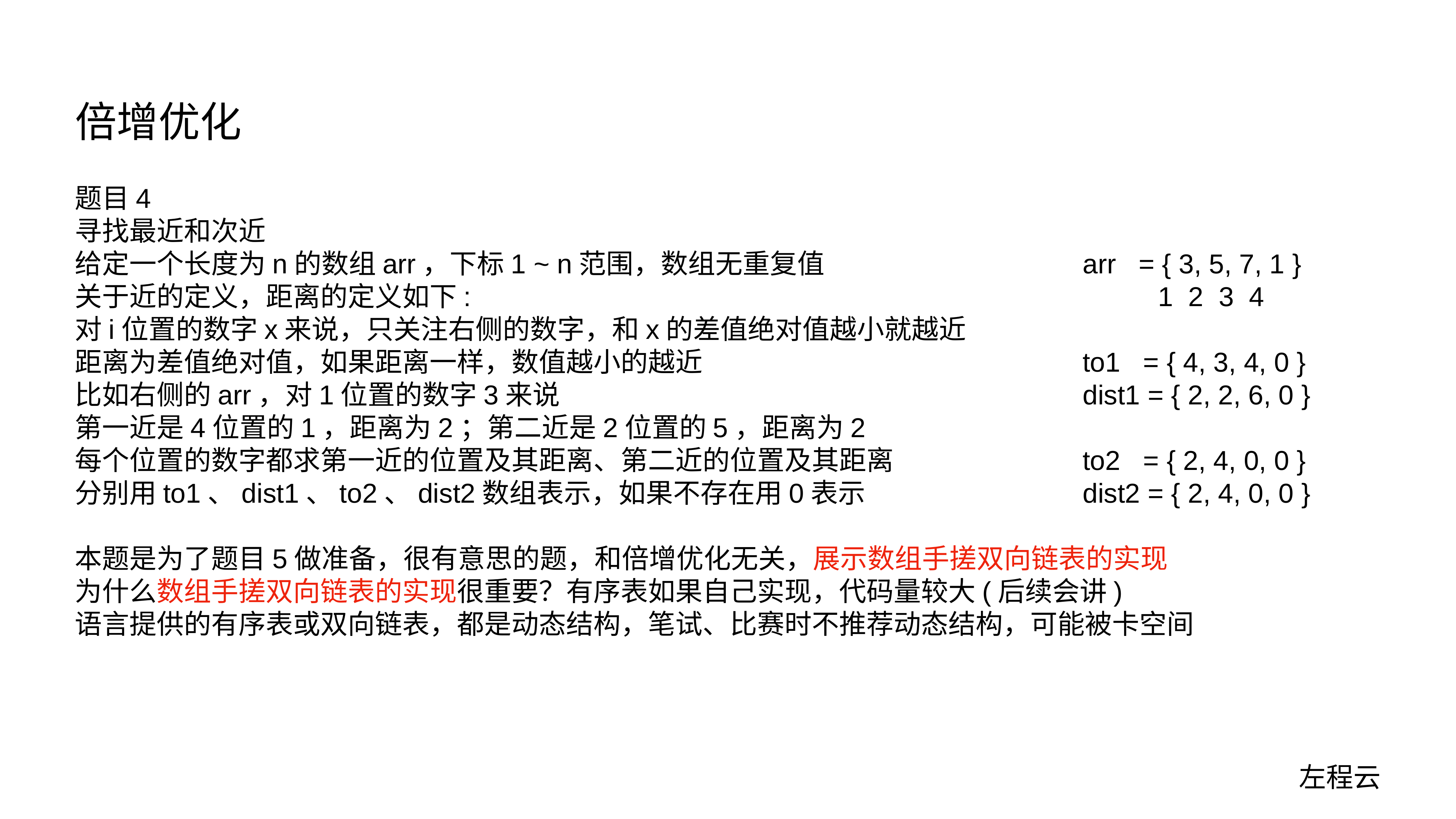

# 倍增优化
题目4
寻找最近和次近
给定一个长度为n的数组arr，下标1 ~ n范围，数组无重复值
关于近的定义，距离的定义如下:
对i位置的数字x来说，只关注右侧的数字，和x的差值绝对值越小就越近
距离为差值绝对值，如果距离一样，数值越小的越近
比如右侧的arr，对1位置的数字3来说
第一近是4位置的1，距离为2；第二近是2位置的5，距离为2
每个位置的数字都求第一近的位置及其距离、第二近的位置及其距离
分别用to1、dist1、to2、dist2数组表示，如果不存在用0表示

本题是为了题目5做准备，很有意思的题，和倍增优化无关，展示数组手搓双向链表的实现
为什么数组手搓双向链表的实现很重要？有序表如果自己实现，代码量较大(后续会讲)
语言提供的有序表或双向链表，都是动态结构，笔试、比赛时不推荐动态结构，可能被卡空间
arr   = { 3, 5, 7, 1 }
          1  2  3  4

to1   = { 4, 3, 4, 0 }
dist1 = { 2, 2, 6, 0 }

to2   = { 2, 4, 0, 0 }
dist2 = { 2, 4, 0, 0 }
左程云